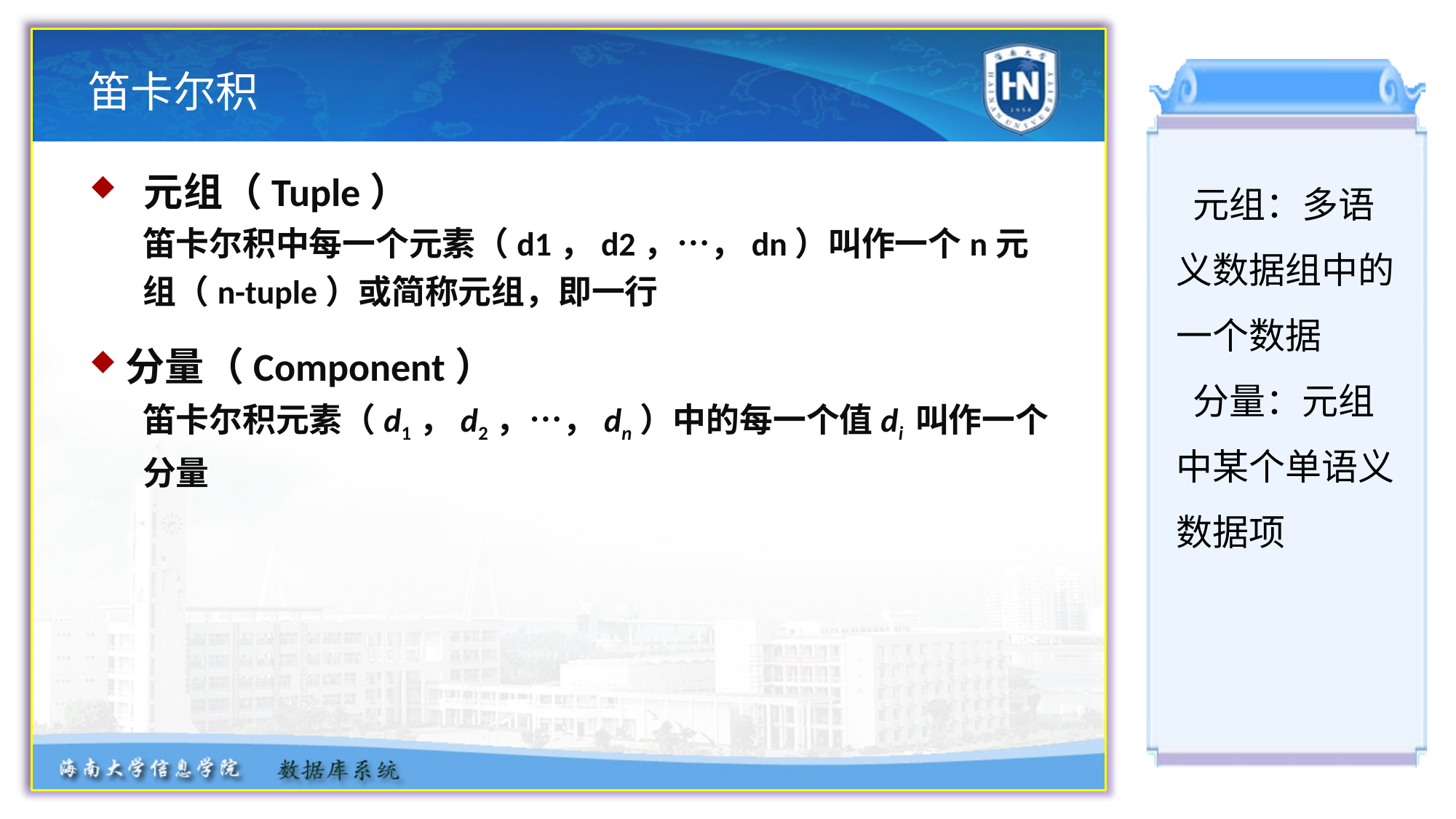

# 笛卡尔积
 元组：多语义数据组中的一个数据
 分量：元组中某个单语义数据项
 元组（Tuple）
笛卡尔积中每一个元素（d1，d2，…，dn）叫作一个n元组（n-tuple）或简称元组，即一行

分量（Component）
笛卡尔积元素（d1，d2，…，dn）中的每一个值di 叫作一个分量